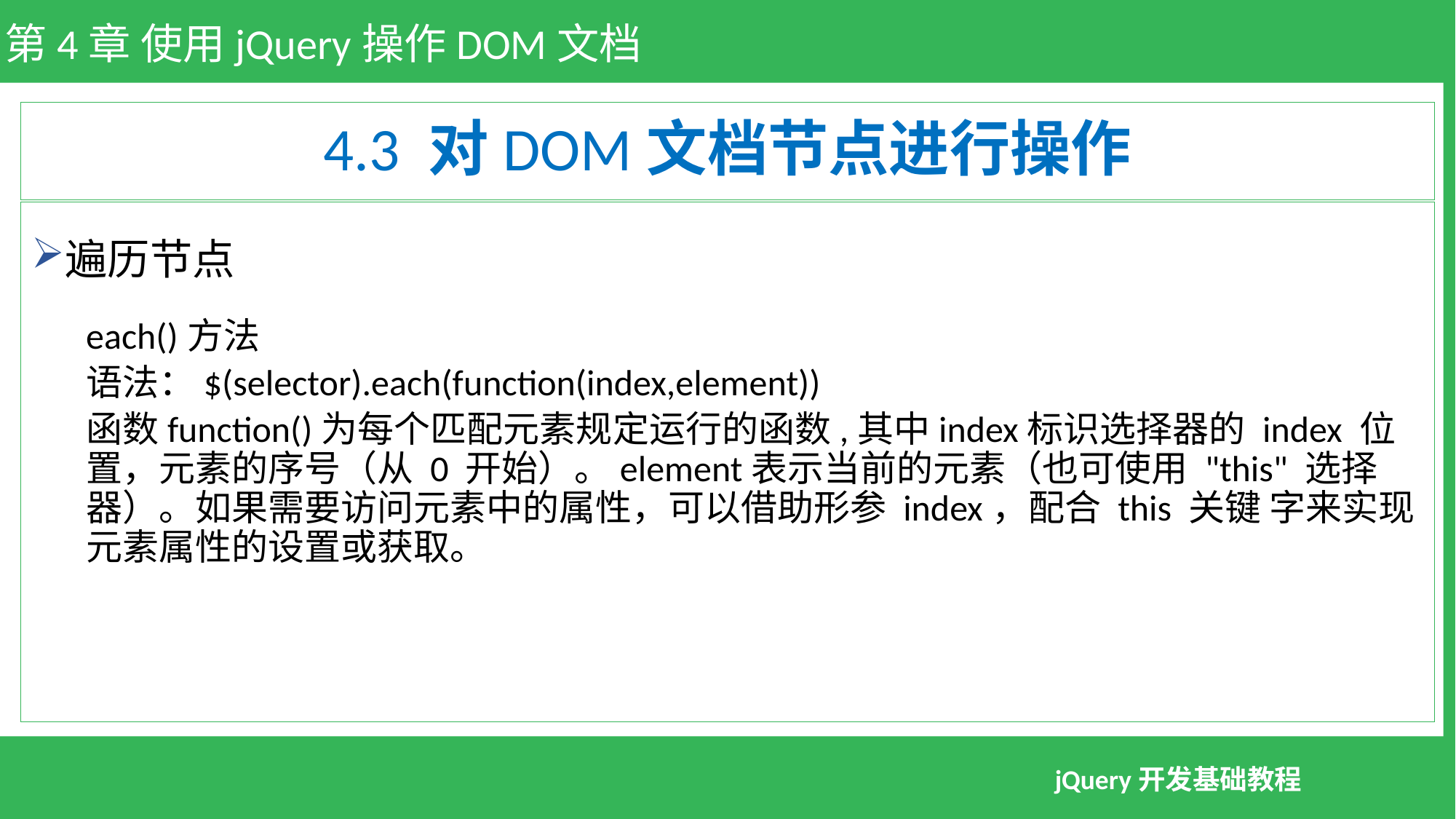

第4章 使用jQuery操作DOM文档

# 4.3 对DOM文档节点进行操作
遍历节点
each()方法
语法：$(selector).each(function(index,element))
函数function()为每个匹配元素规定运行的函数,其中index标识选择器的 index 位置，元素的序号（从 0 开始）。element表示当前的元素（也可使用 "this" 选择器）。如果需要访问元素中的属性，可以借助形参 index，配合 this 关键 字来实现元素属性的设置或获取。

jQuery开发基础教程